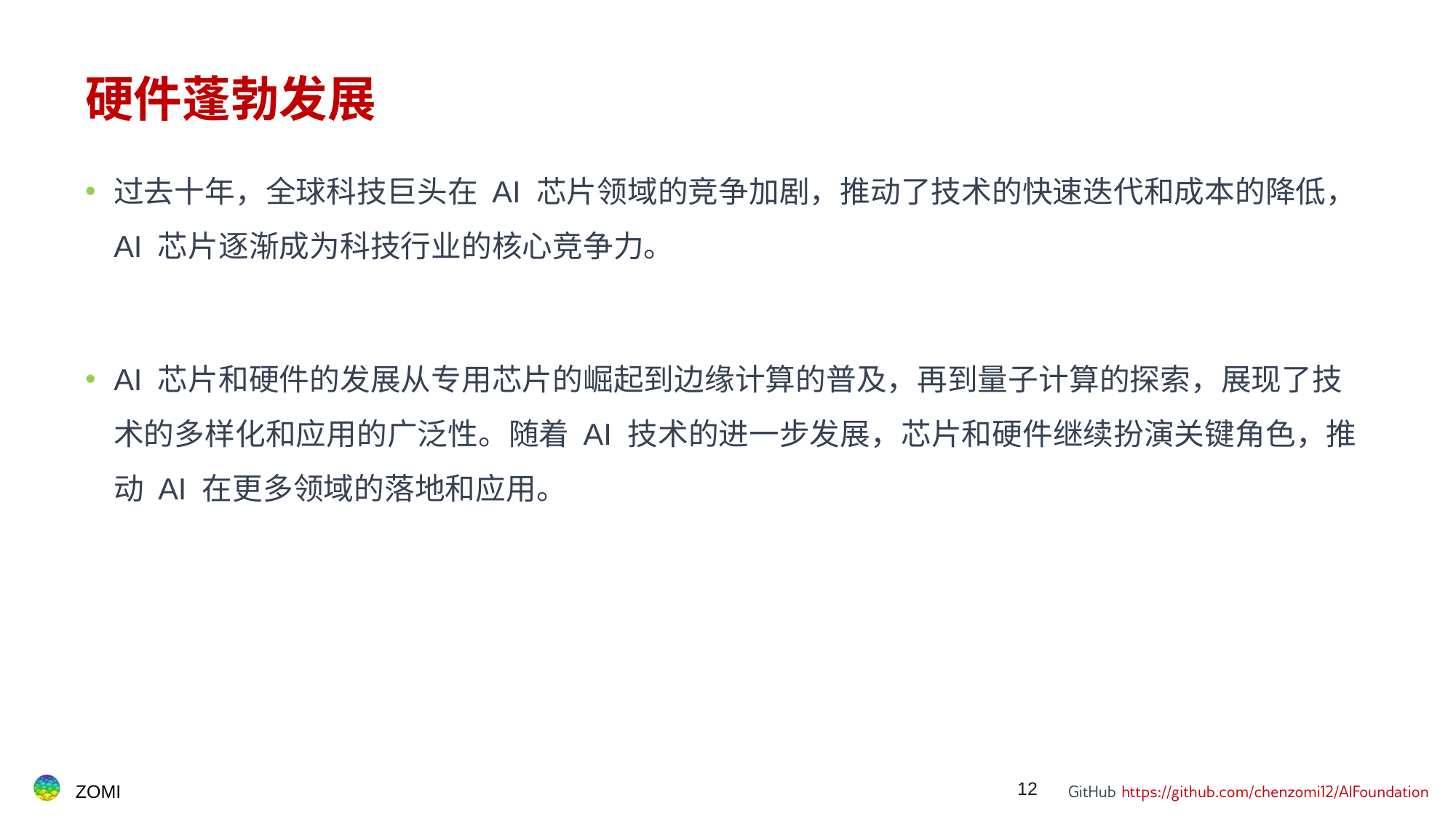

# 硬件蓬勃发展
过去十年，全球科技巨头在 AI 芯片领域的竞争加剧，推动了技术的快速迭代和成本的降低，AI 芯片逐渐成为科技行业的核心竞争力。

AI 芯片和硬件的发展从专用芯片的崛起到边缘计算的普及，再到量子计算的探索，展现了技术的多样化和应用的广泛性。随着 AI 技术的进一步发展，芯片和硬件继续扮演关键角色，推动 AI 在更多领域的落地和应用。